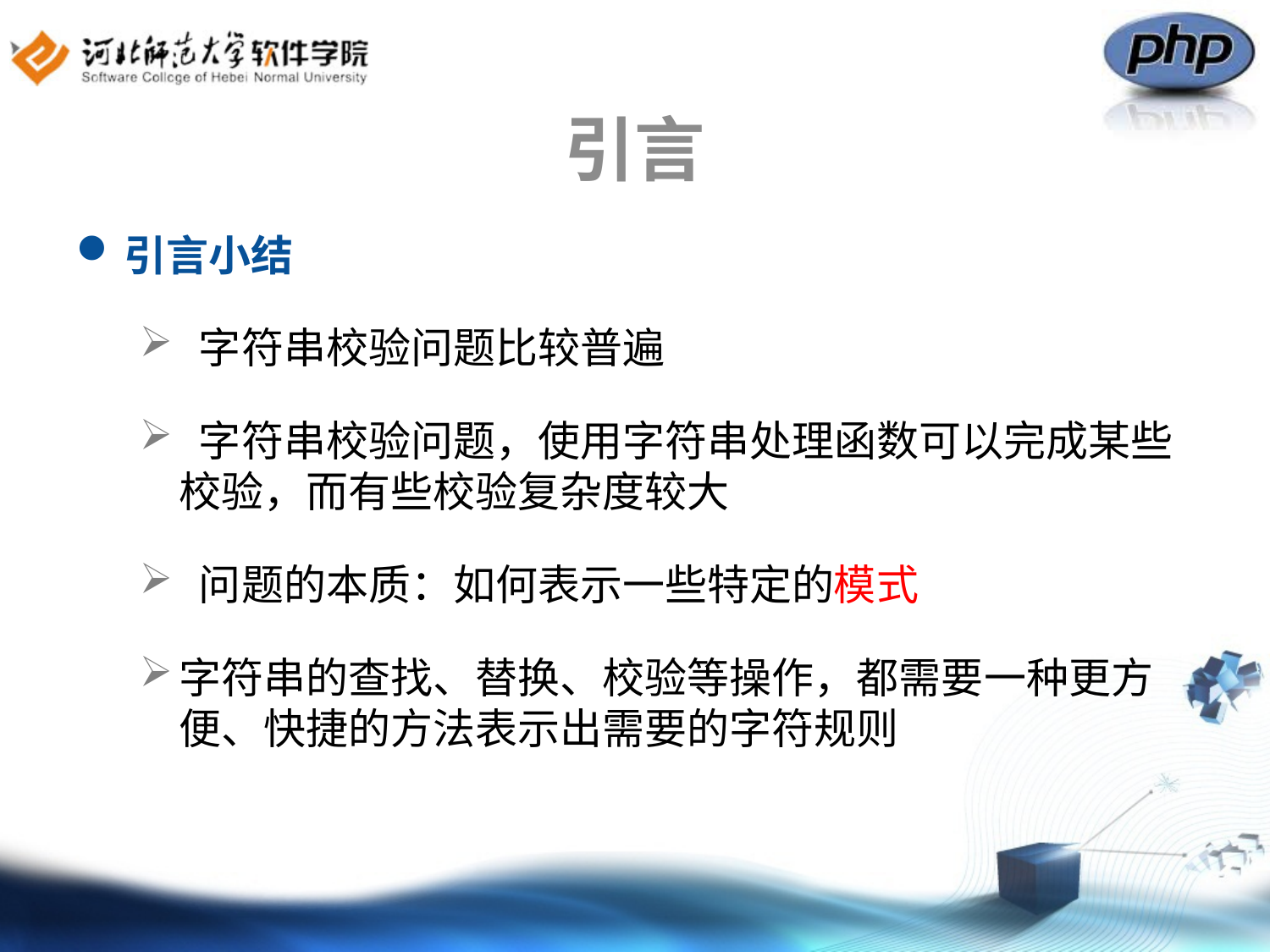

# 引言
引言小结
 字符串校验问题比较普遍
 字符串校验问题，使用字符串处理函数可以完成某些校验，而有些校验复杂度较大
 问题的本质：如何表示一些特定的模式
字符串的查找、替换、校验等操作，都需要一种更方便、快捷的方法表示出需要的字符规则